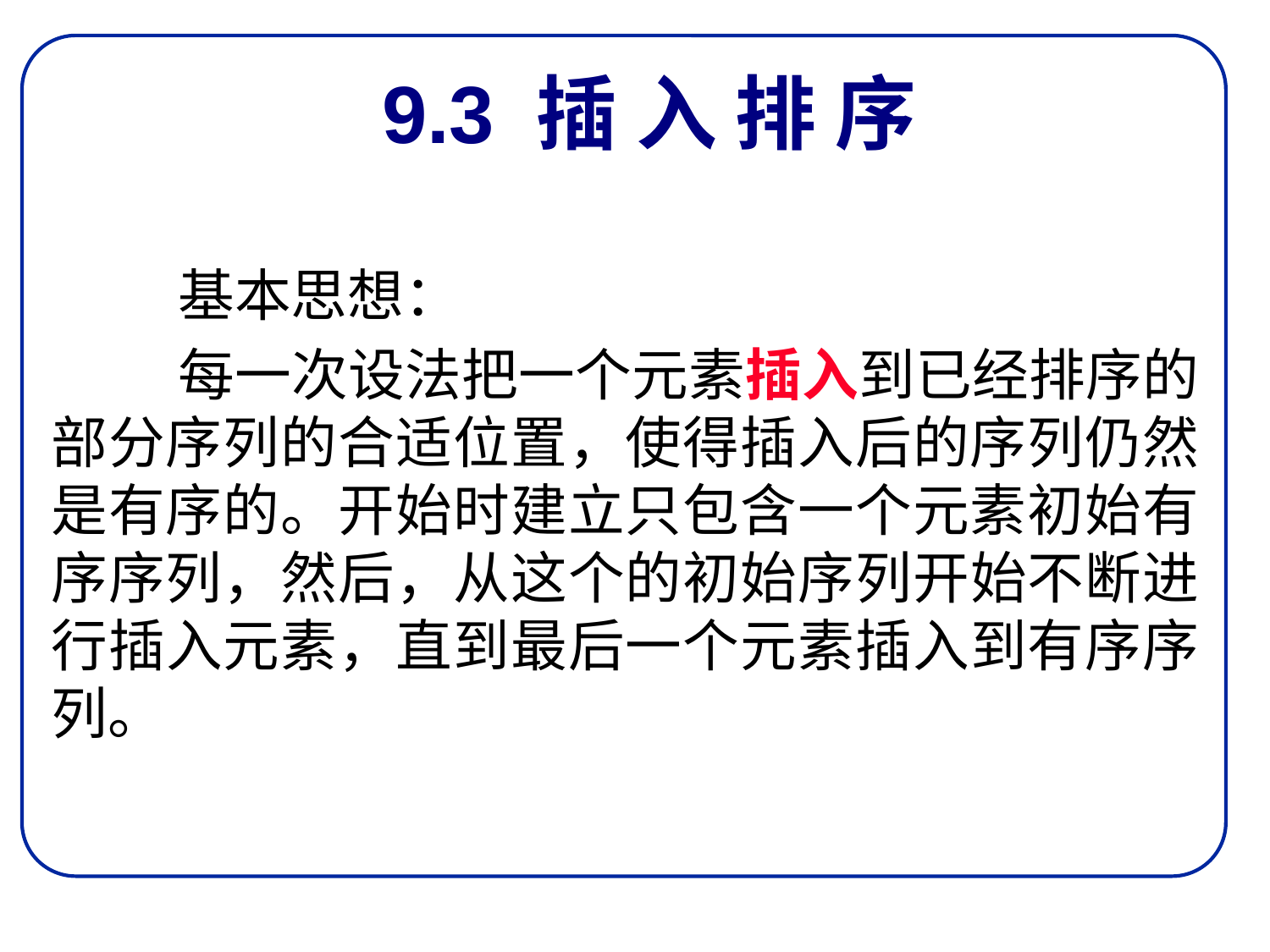

# 9.3 插 入 排 序
	基本思想：
	每一次设法把一个元素插入到已经排序的部分序列的合适位置，使得插入后的序列仍然是有序的。开始时建立只包含一个元素初始有序序列，然后，从这个的初始序列开始不断进行插入元素，直到最后一个元素插入到有序序列。